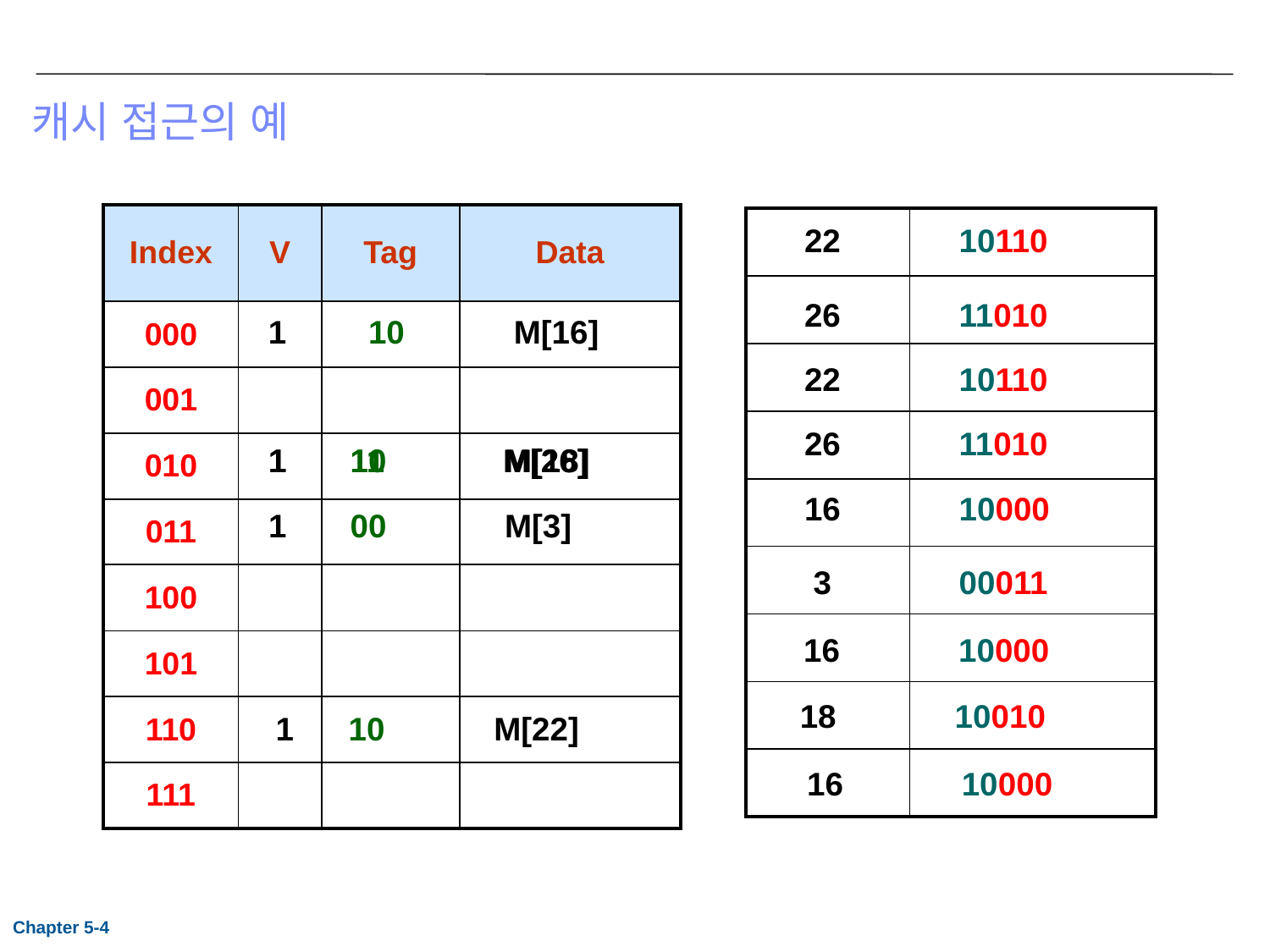

# 캐시 접근의 예
| Index | V | Tag | Data |
| --- | --- | --- | --- |
| 000 |  |  |  |
| 001 |  |  |  |
| 010 |  |  |  |
| 011 |  |  |  |
| 100 |  |  |  |
| 101 |  |  |  |
| 110 |  |  |  |
| 111 |  |  |  |
|  |  |
| --- | --- |
|  |  |
|  |  |
|  |  |
|  |  |
|  |  |
|  |  |
|  |  |
|  |  |
     22             10110
     26             11010
1         10            M[16]
     22             10110
     26             11010
 1       10             M[18]
 1       11             M[26]
     16             10000
 1       00             M[3]
      3              00011
     16             10000
     18             10010
 1      10            M[22]
     16             10000
Chapter 5-4